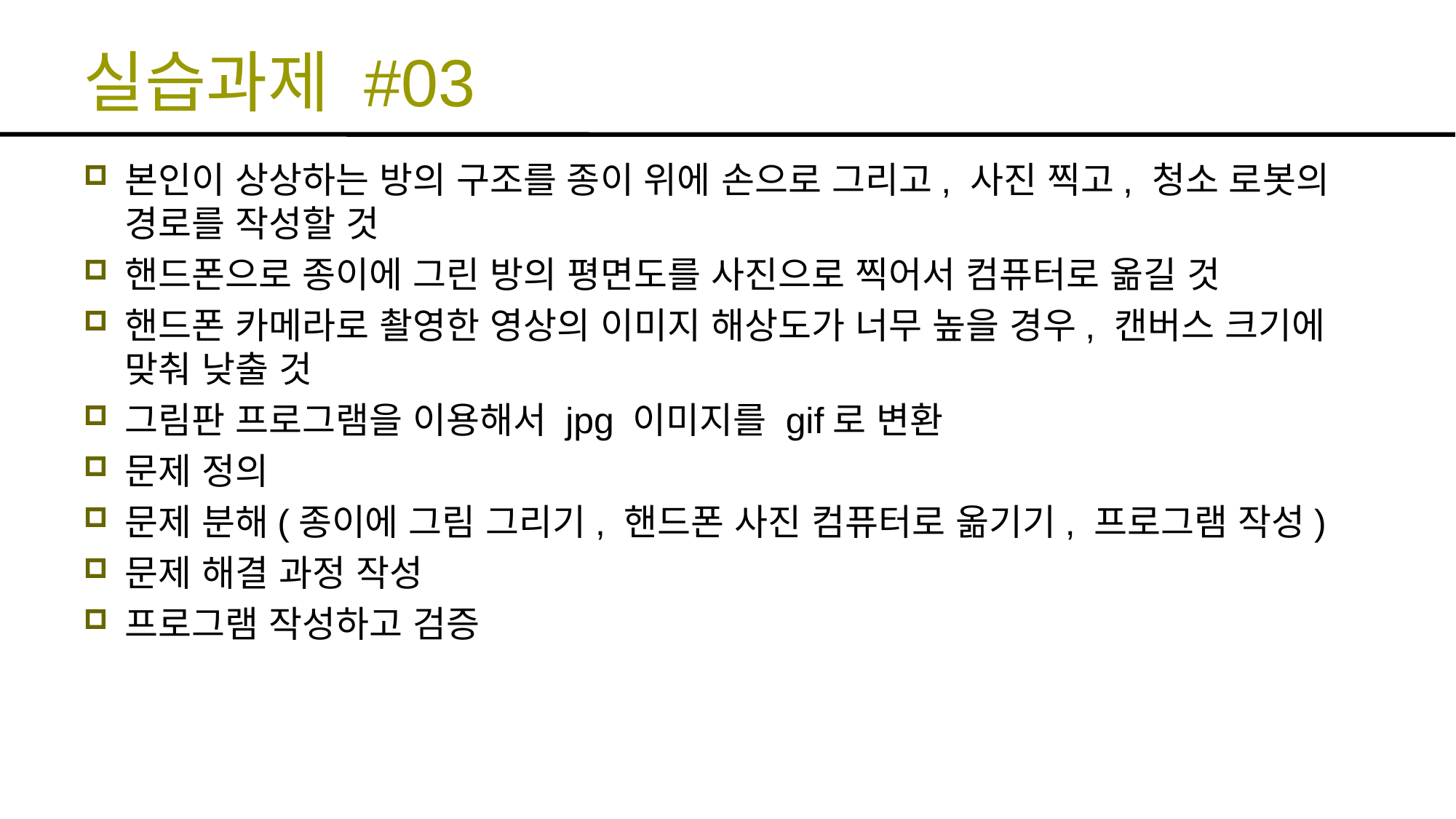

# 실습과제 #03
본인이 상상하는 방의 구조를 종이 위에 손으로 그리고, 사진 찍고, 청소 로봇의 경로를 작성할 것
핸드폰으로 종이에 그린 방의 평면도를 사진으로 찍어서 컴퓨터로 옮길 것
핸드폰 카메라로 촬영한 영상의 이미지 해상도가 너무 높을 경우, 캔버스 크기에 맞춰 낮출 것
그림판 프로그램을 이용해서 jpg 이미지를 gif로 변환
문제 정의
문제 분해(종이에 그림 그리기, 핸드폰 사진 컴퓨터로 옮기기, 프로그램 작성)
문제 해결 과정 작성
프로그램 작성하고 검증